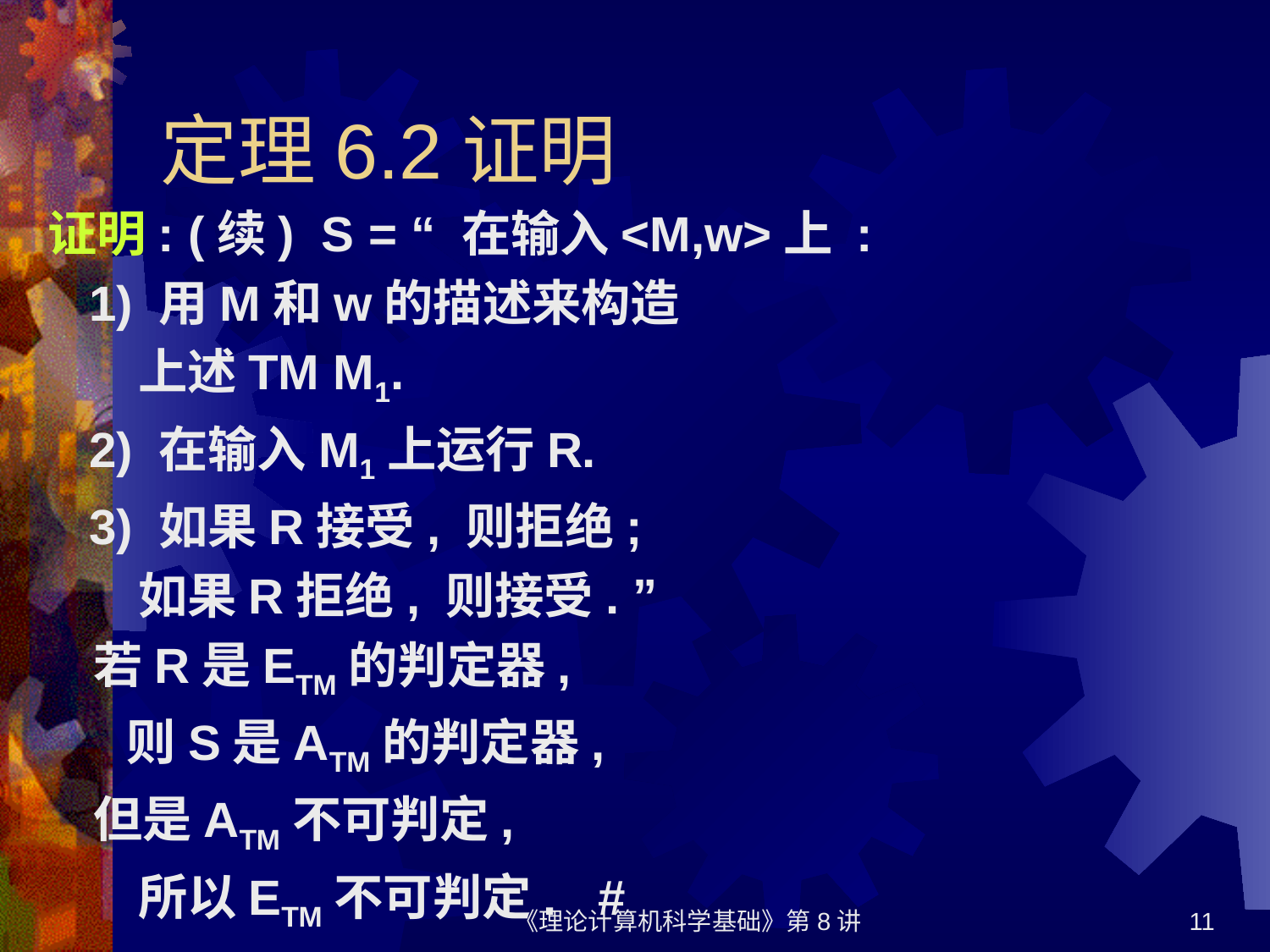

# 定理6.2证明
证明: (续)  S = “ 在输入<M,w>上 :
   1) 用M和w的描述来构造
       上述TM M1.
   2) 在输入M1上运行R.
   3) 如果R接受, 则拒绝;
       如果R拒绝, 则接受. ”
   若R是ETM的判定器,
      则S是ATM的判定器,
   但是ATM不可判定,
       所以ETM不可判定.   #
《理论计算机科学基础》第8讲
11